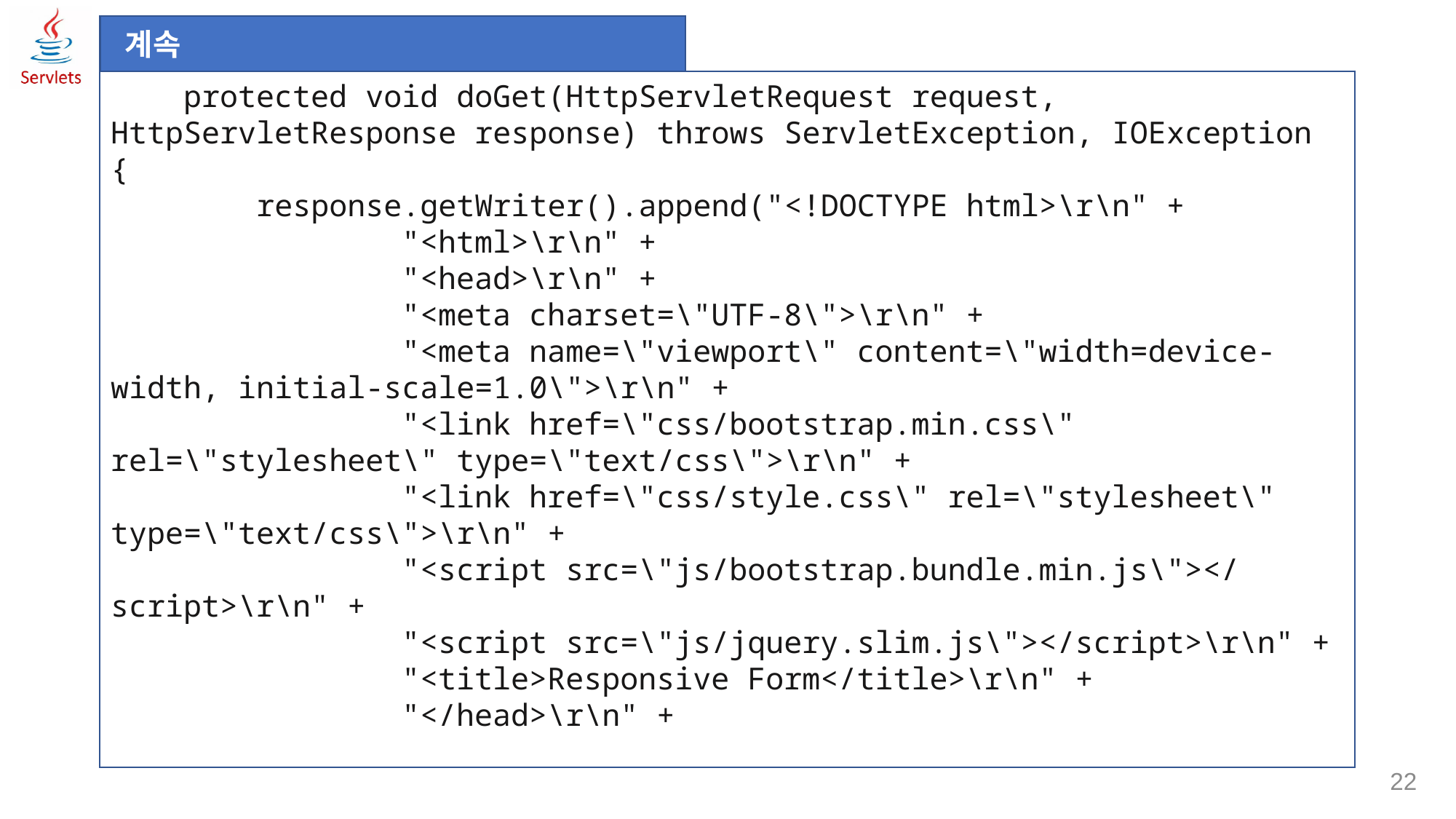

계속
    protected void doGet(HttpServletRequest request, HttpServletResponse response) throws ServletException, IOException {
        response.getWriter().append("<!DOCTYPE html>\r\n" +
                "<html>\r\n" +
                "<head>\r\n" +
                "<meta charset=\"UTF-8\">\r\n" +
                "<meta name=\"viewport\" content=\"width=device-width, initial-scale=1.0\">\r\n" +
                "<link href=\"css/bootstrap.min.css\" rel=\"stylesheet\" type=\"text/css\">\r\n" +
                "<link href=\"css/style.css\" rel=\"stylesheet\" type=\"text/css\">\r\n" +
                "<script src=\"js/bootstrap.bundle.min.js\"></script>\r\n" +
                "<script src=\"js/jquery.slim.js\"></script>\r\n" +
                "<title>Responsive Form</title>\r\n" +
                "</head>\r\n" +
22